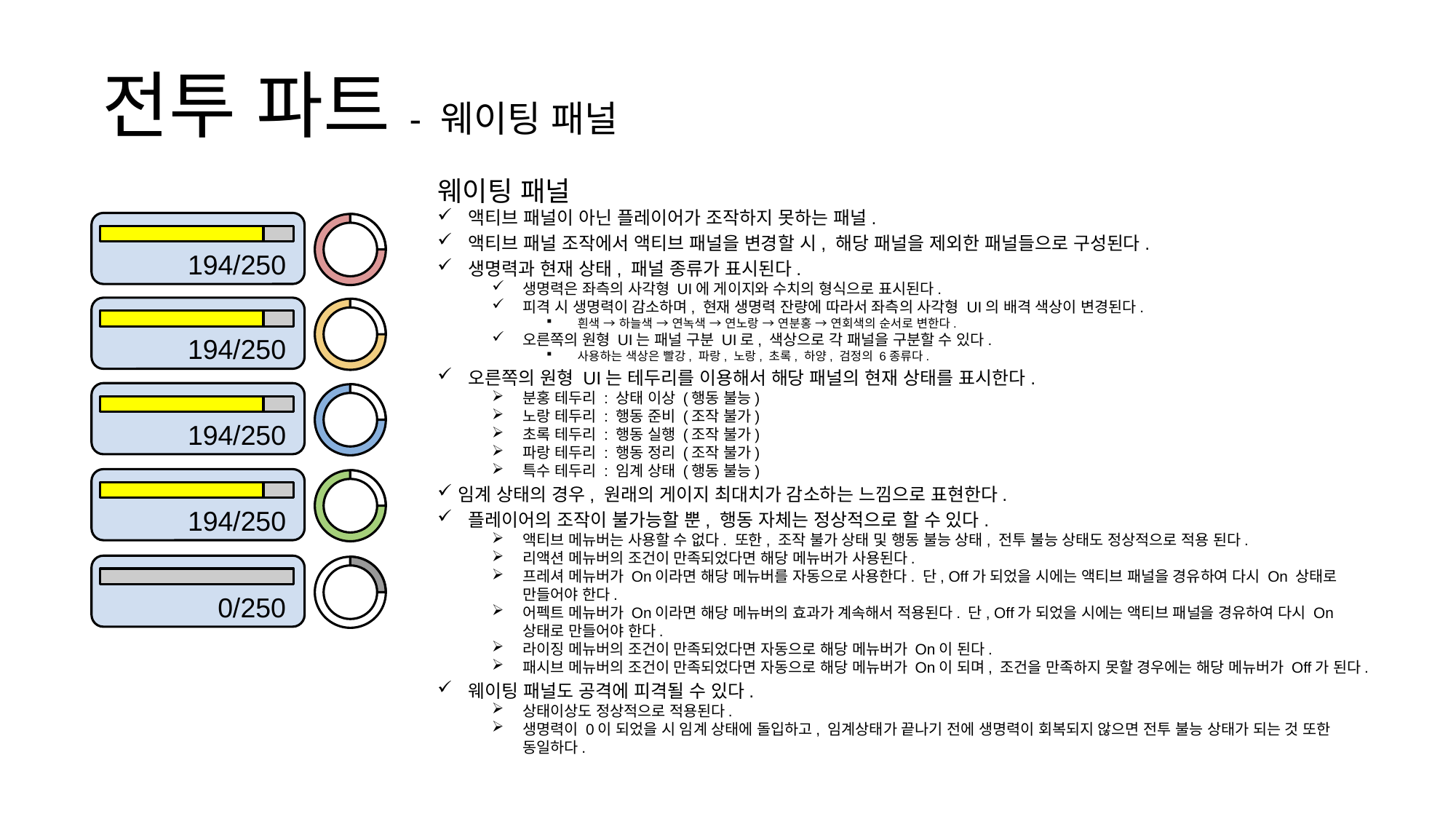

전투 파트 - 웨이팅 패널
웨이팅 패널
액티브 패널이 아닌 플레이어가 조작하지 못하는 패널.

액티브 패널 조작에서 액티브 패널을 변경할 시, 해당 패널을 제외한 패널들으로 구성된다.

생명력과 현재 상태, 패널 종류가 표시된다.
생명력은 좌측의 사각형 UI에 게이지와 수치의 형식으로 표시된다.
피격 시 생명력이 감소하며, 현재 생명력 잔량에 따라서 좌측의 사각형 UI의 배격 색상이 변경된다.
흰색 → 하늘색 → 연녹색 → 연노랑 → 연분홍 → 연회색의 순서로 변한다.
오른쪽의 원형 UI는 패널 구분 UI로, 색상으로 각 패널을 구분할 수 있다.
사용하는 색상은 빨강, 파랑, 노랑, 초록, 하양, 검정의 6종류다.

오른쪽의 원형 UI는 테두리를 이용해서 해당 패널의 현재 상태를 표시한다.
분홍 테두리 : 상태 이상 (행동 불능)
노랑 테두리 : 행동 준비 (조작 불가)
초록 테두리 : 행동 실행 (조작 불가)
파랑 테두리 : 행동 정리 (조작 불가)
특수 테두리 : 임계 상태 (행동 불능)

임계 상태의 경우, 원래의 게이지 최대치가 감소하는 느낌으로 표현한다.

플레이어의 조작이 불가능할 뿐, 행동 자체는 정상적으로 할 수 있다.
액티브 메뉴버는 사용할 수 없다. 또한, 조작 불가 상태 및 행동 불능 상태, 전투 불능 상태도 정상적으로 적용 된다.
리액션 메뉴버의 조건이 만족되었다면 해당 메뉴버가 사용된다.
프레셔 메뉴버가 On이라면 해당 메뉴버를 자동으로 사용한다. 단, Off가 되었을 시에는 액티브 패널을 경유하여 다시 On 상태로 만들어야 한다.
어펙트 메뉴버가 On이라면 해당 메뉴버의 효과가 계속해서 적용된다. 단, Off가 되었을 시에는 액티브 패널을 경유하여 다시 On 상태로 만들어야 한다.
라이징 메뉴버의 조건이 만족되었다면 자동으로 해당 메뉴버가 On이 된다.
패시브 메뉴버의 조건이 만족되었다면 자동으로 해당 메뉴버가 On이 되며, 조건을 만족하지 못할 경우에는 해당 메뉴버가 Off가 된다.

웨이팅 패널도 공격에 피격될 수 있다.
상태이상도 정상적으로 적용된다.
생명력이 0이 되었을 시 임계 상태에 돌입하고, 임계상태가 끝나기 전에 생명력이 회복되지 않으면 전투 불능 상태가 되는 것 또한 동일하다.

194/250

194/250

194/250

194/250

0/250